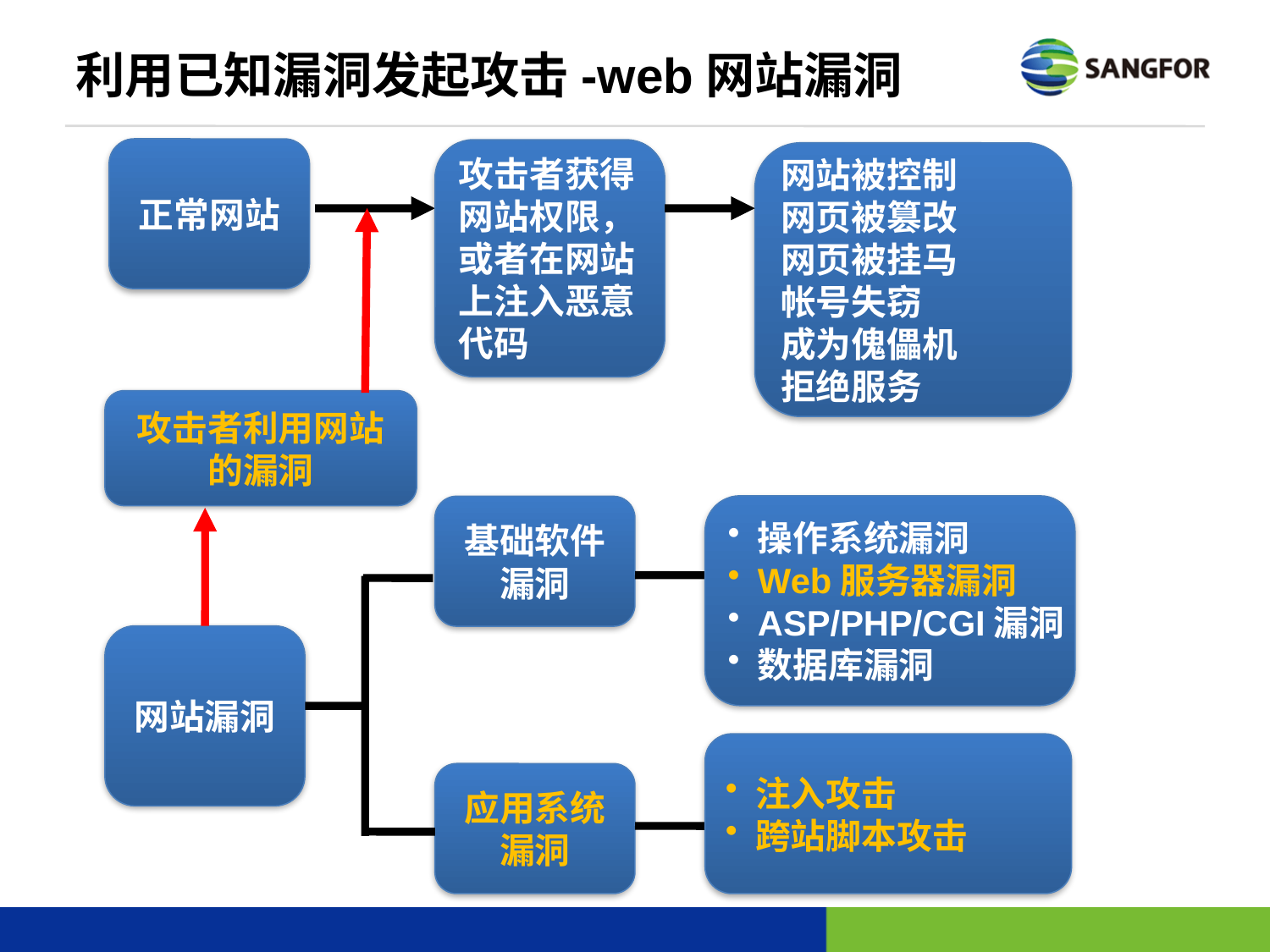

# 利用已知漏洞发起攻击-web网站漏洞
正常网站
攻击者获得网站权限，或者在网站上注入恶意代码

网站被控制
网页被篡改
网页被挂马
帐号失窃
成为傀儡机
拒绝服务

攻击者利用网站的漏洞
操作系统漏洞
Web服务器漏洞
ASP/PHP/CGI漏洞
数据库漏洞
基础软件漏洞

网站漏洞

注入攻击
跨站脚本攻击
应用系统漏洞